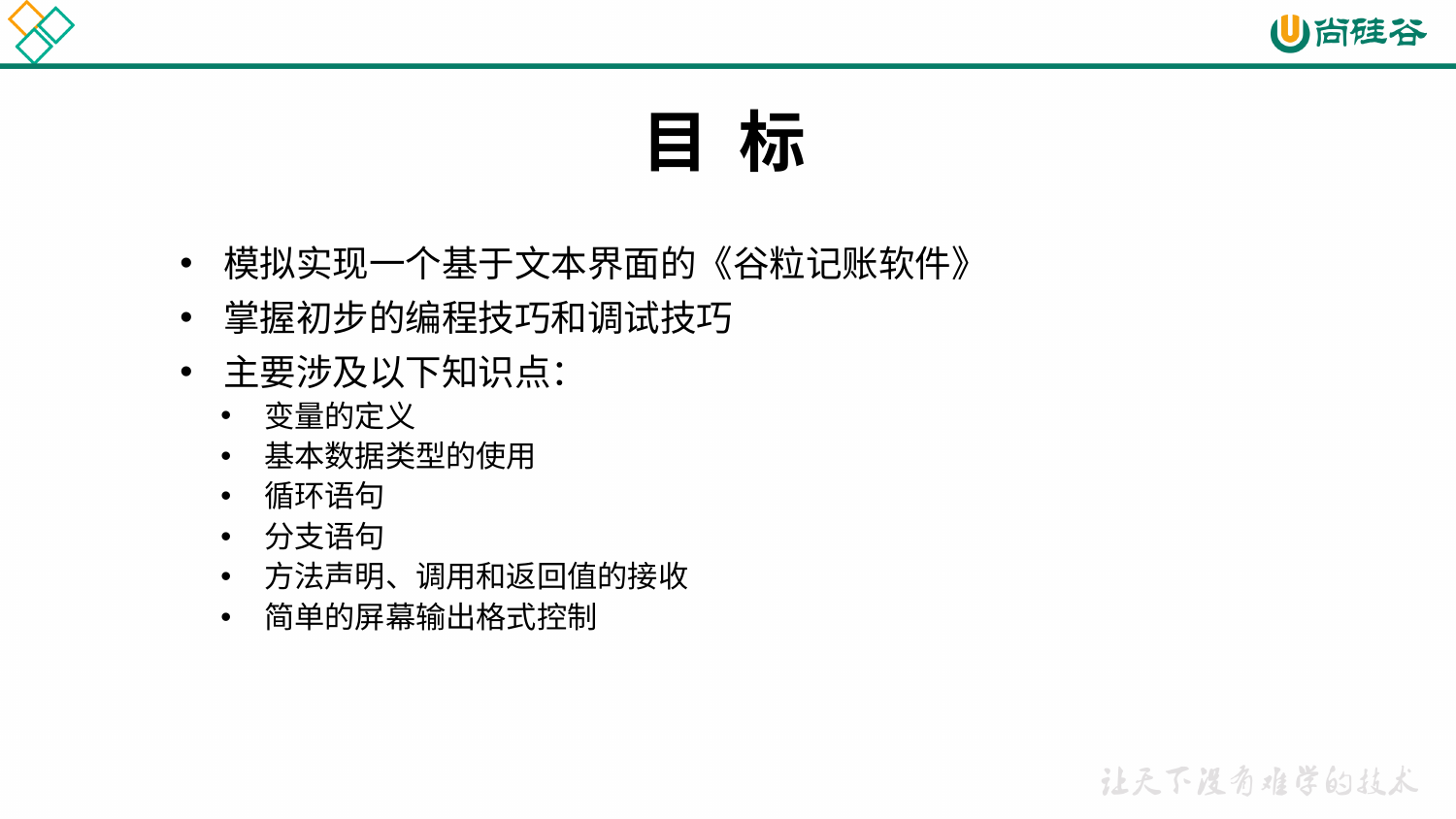

# 目  标
模拟实现一个基于文本界面的《谷粒记账软件》
掌握初步的编程技巧和调试技巧
主要涉及以下知识点：
变量的定义
基本数据类型的使用
循环语句
分支语句
方法声明、调用和返回值的接收
简单的屏幕输出格式控制